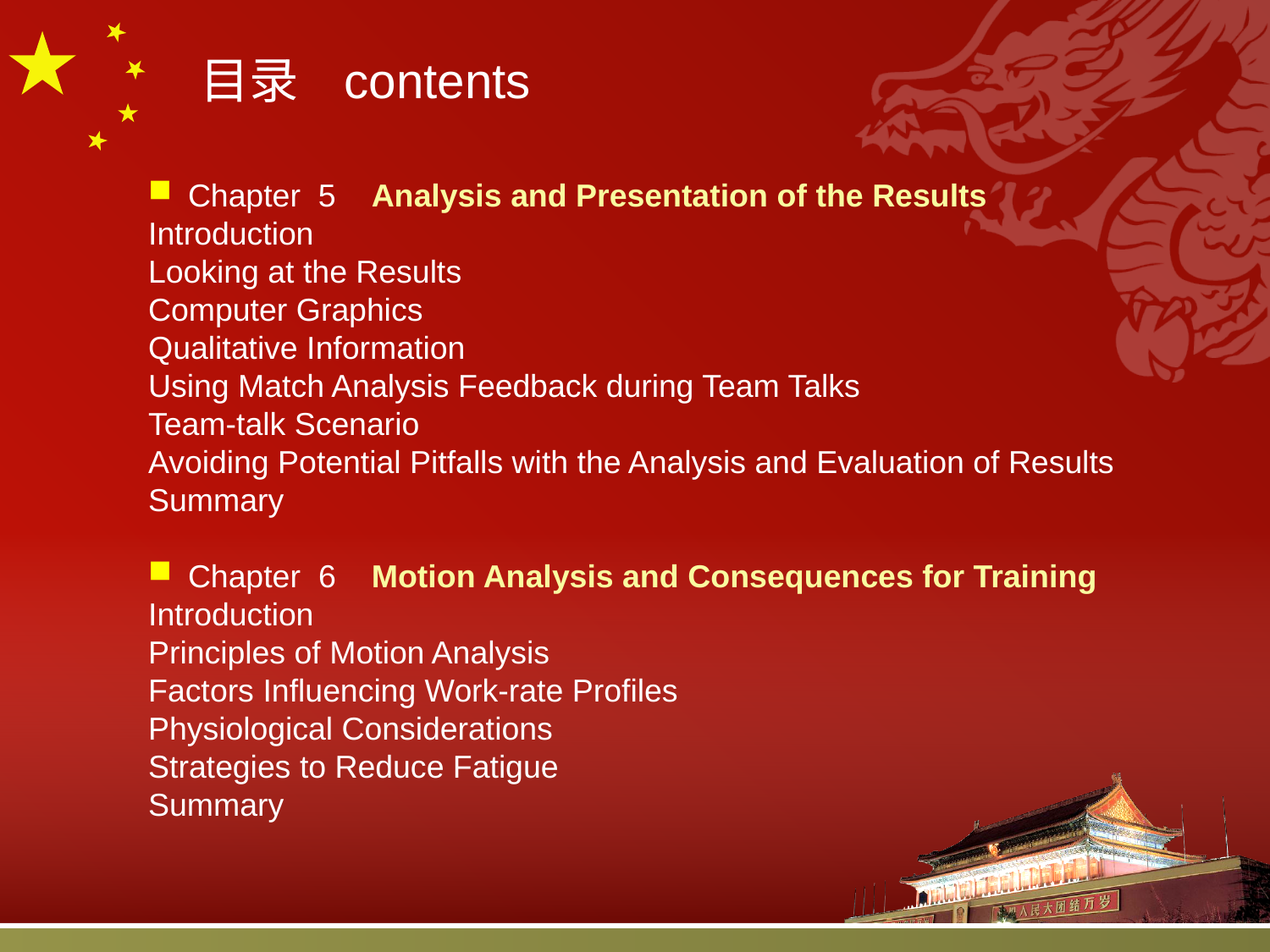

目录   contents
Chapter  5    Analysis and Presentation of the Results
Introduction
Looking at the Results
Computer Graphics
Qualitative Information
Using Match Analysis Feedback during Team Talks
Team-talk Scenario
Avoiding Potential Pitfalls with the Analysis and Evaluation of Results
Summary

Chapter  6    Motion Analysis and Consequences for Training
Introduction
Principles of Motion Analysis
Factors Influencing Work-rate Profiles
Physiological Considerations
Strategies to Reduce Fatigue
Summary